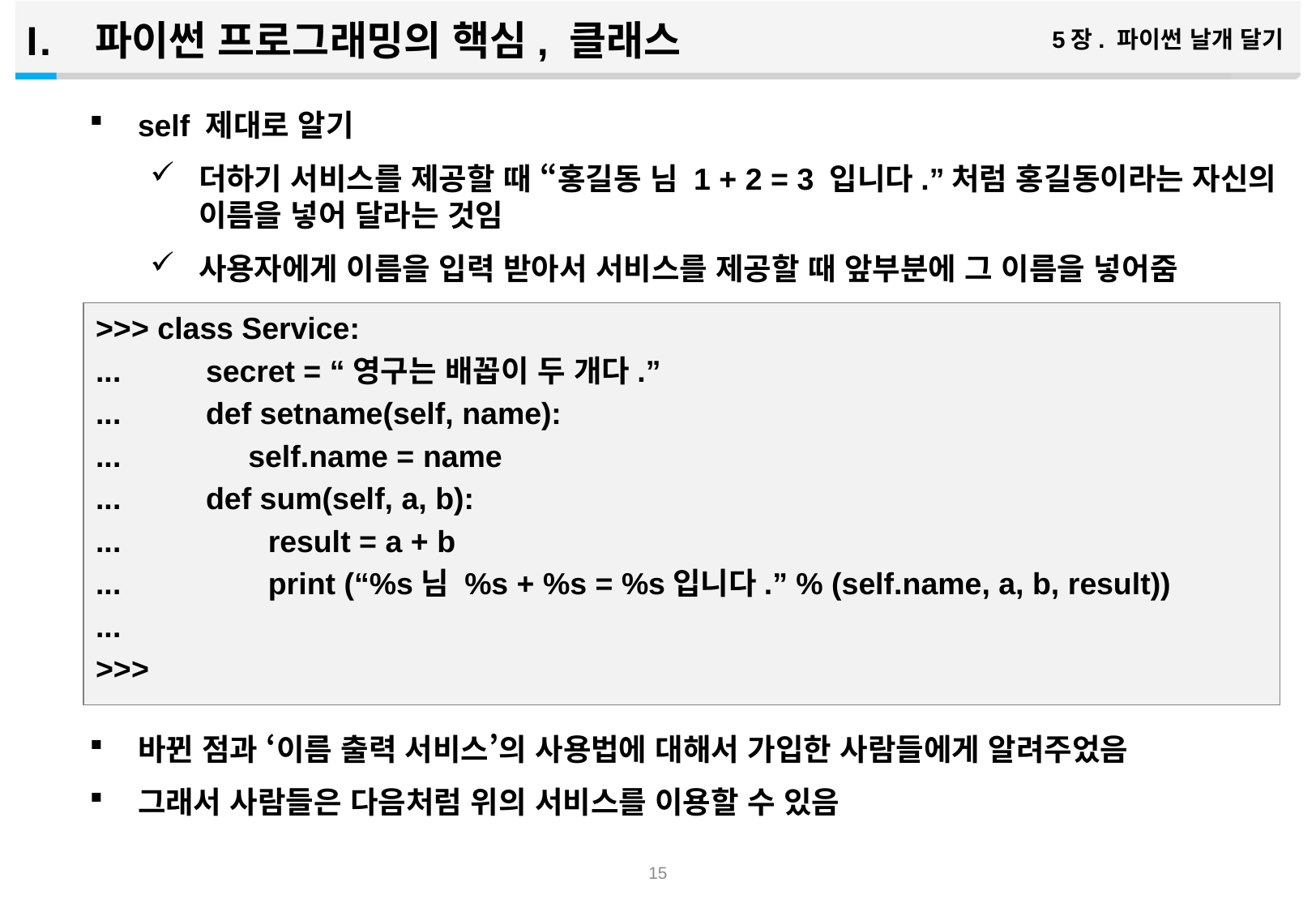

파이썬 프로그래밍의 핵심, 클래스
5장. 파이썬 날개 달기
self 제대로 알기
더하기 서비스를 제공할 때 “홍길동 님 1 + 2 = 3 입니다.”처럼 홍길동이라는 자신의 이름을 넣어 달라는 것임
사용자에게 이름을 입력 받아서 서비스를 제공할 때 앞부분에 그 이름을 넣어줌

바뀐 점과 ‘이름 출력 서비스’의 사용법에 대해서 가입한 사람들에게 알려주었음
그래서 사람들은 다음처럼 위의 서비스를 이용할 수 있음

>>> class Service:
...          secret = “영구는 배꼽이 두 개다.”
...          def setname(self, name):
...               self.name = name
...          def sum(self, a, b):
...         	      result = a + b
...         	      print (“%s님 %s + %s = %s입니다.” % (self.name, a, b, result))
...
>>>

15